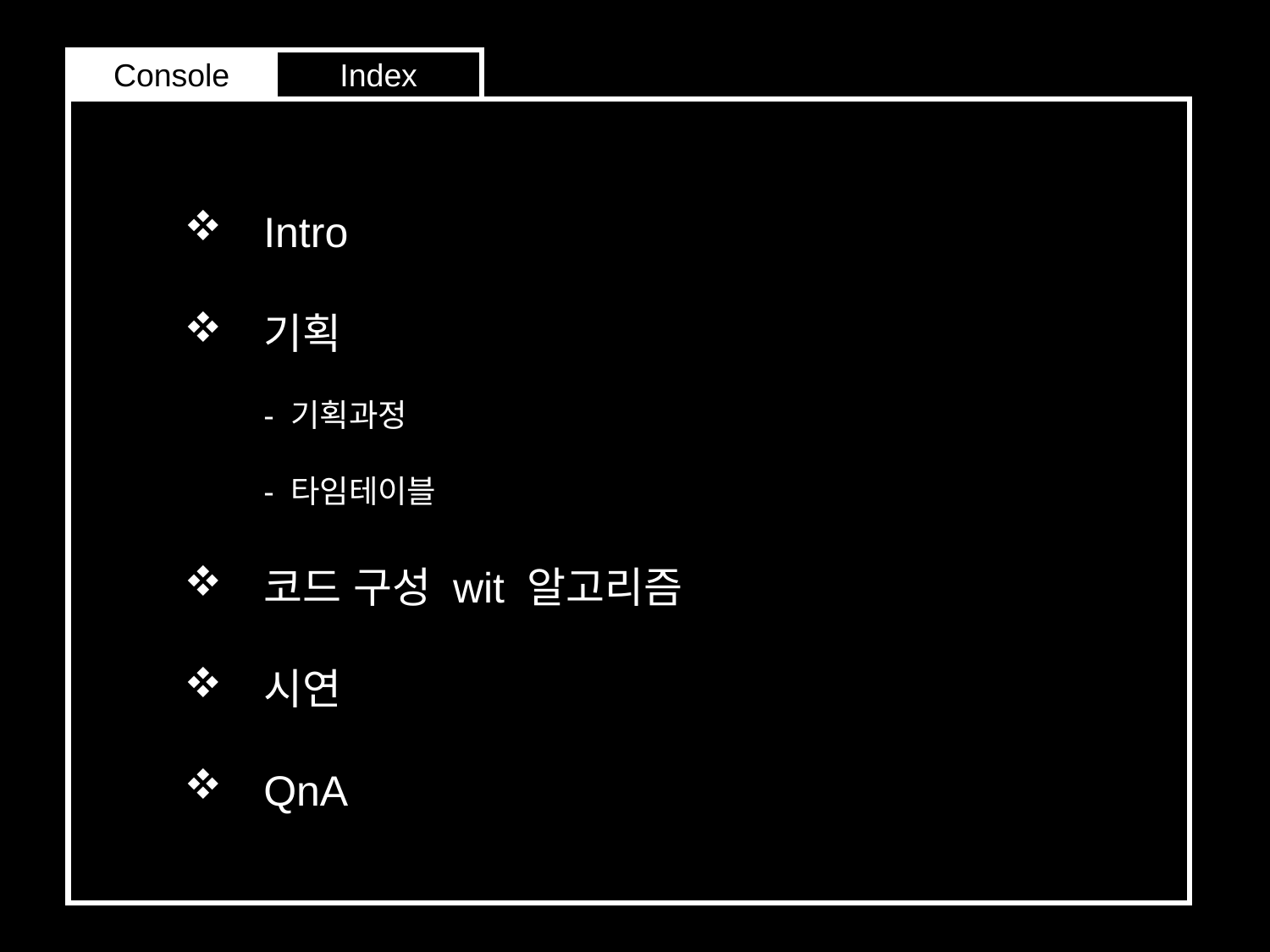

Console
Index

Intro
기획
- 기획과정
- 타임테이블
코드 구성 wit 알고리즘
시연
QnA